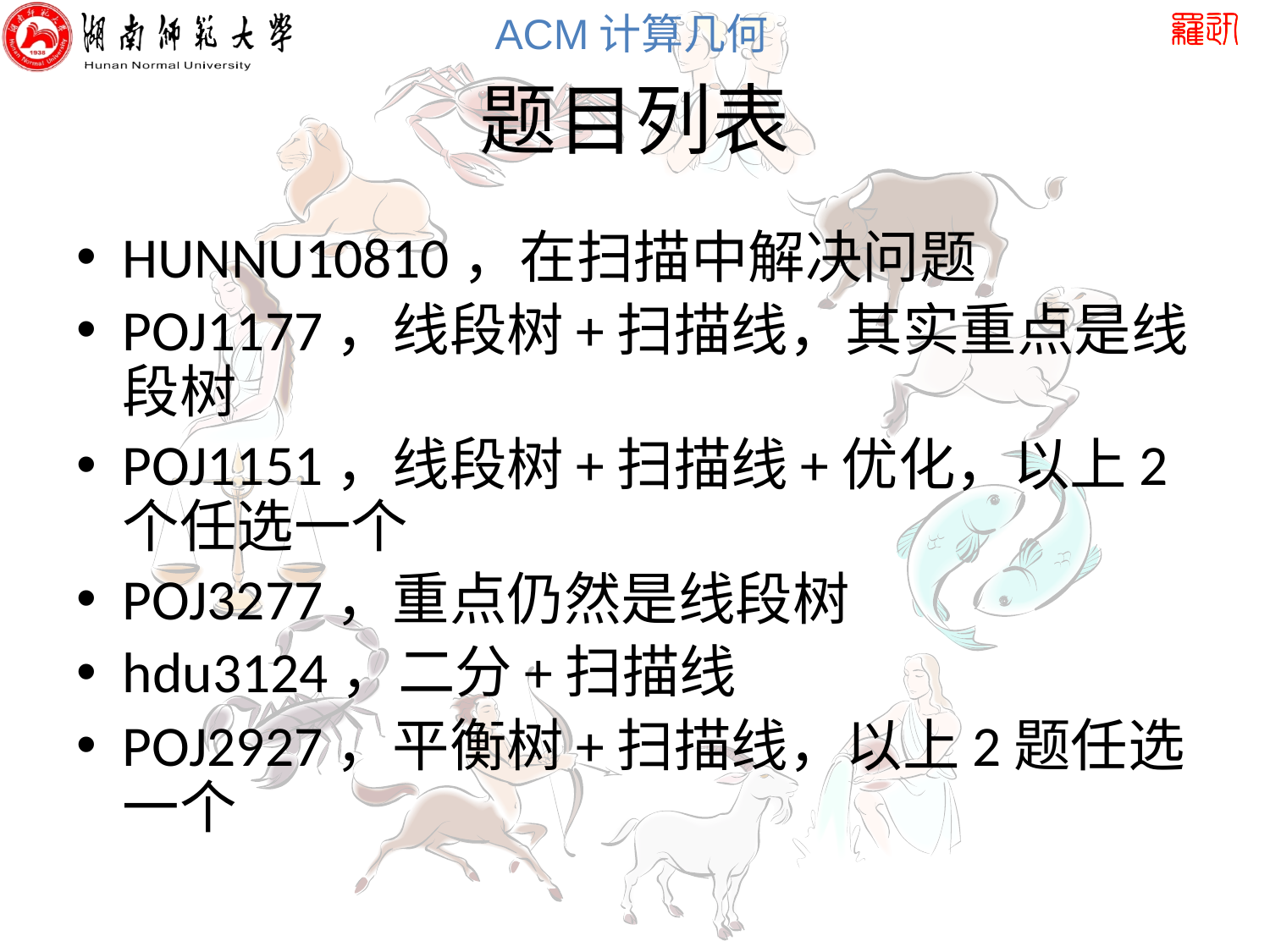

# 题目列表
HUNNU10810，在扫描中解决问题
POJ1177，线段树+扫描线，其实重点是线段树
POJ1151，线段树+扫描线+优化，以上2个任选一个
POJ3277，重点仍然是线段树
hdu3124，二分+扫描线
POJ2927，平衡树+扫描线，以上2题任选一个